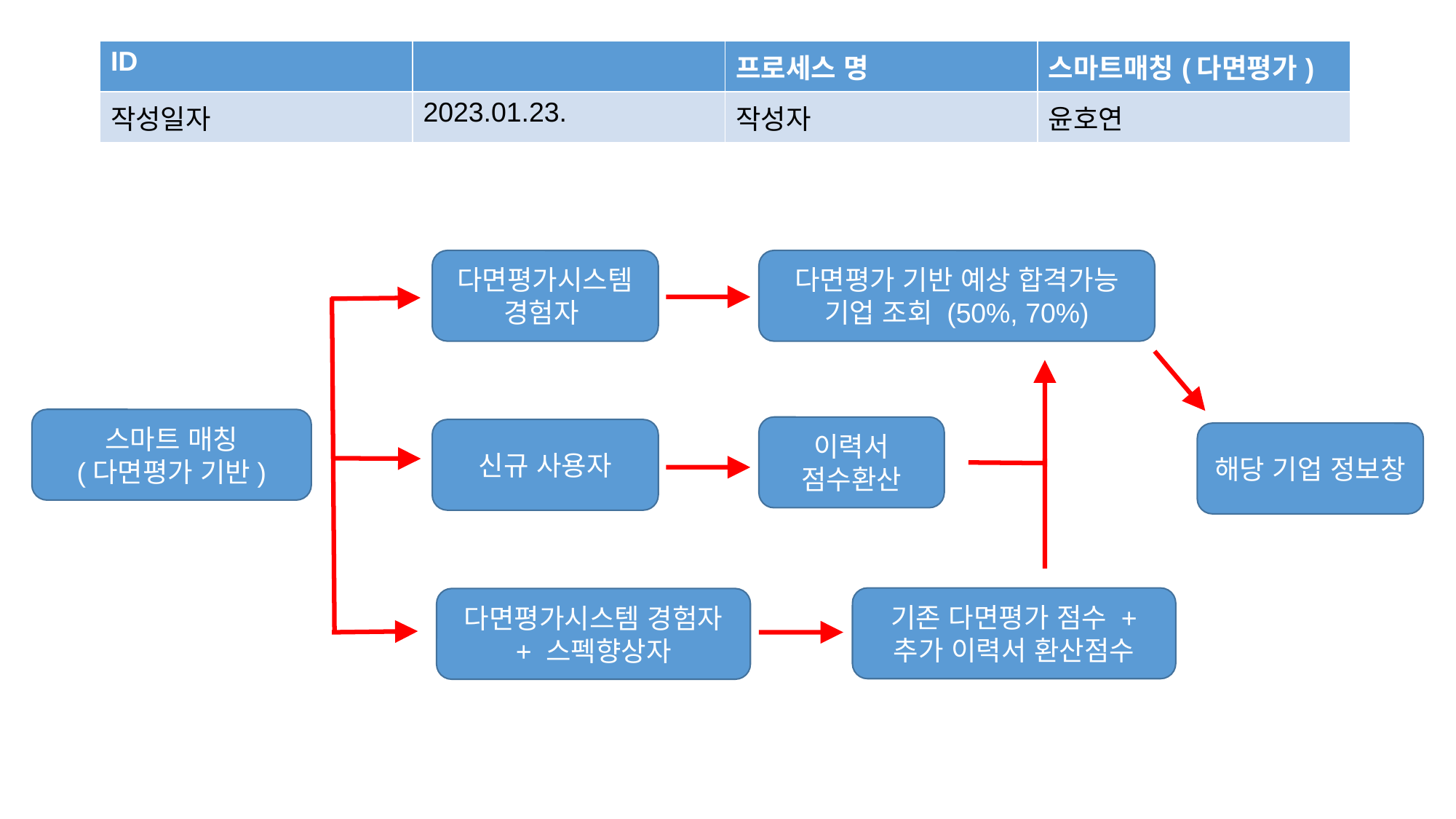

| ID |  | 프로세스 명 | 스마트매칭(다면평가) |
| --- | --- | --- | --- |
| 작성일자 | 2023.01.23. | 작성자 | 윤호연 |
다면평가시스템 경험자
다면평가 기반 예상 합격가능
기업 조회 (50%, 70%)
스마트 매칭
(다면평가 기반)
이력서 점수환산
신규 사용자
해당 기업 정보창
기존 다면평가 점수 + 추가 이력서 환산점수
다면평가시스템 경험자 + 스펙향상자